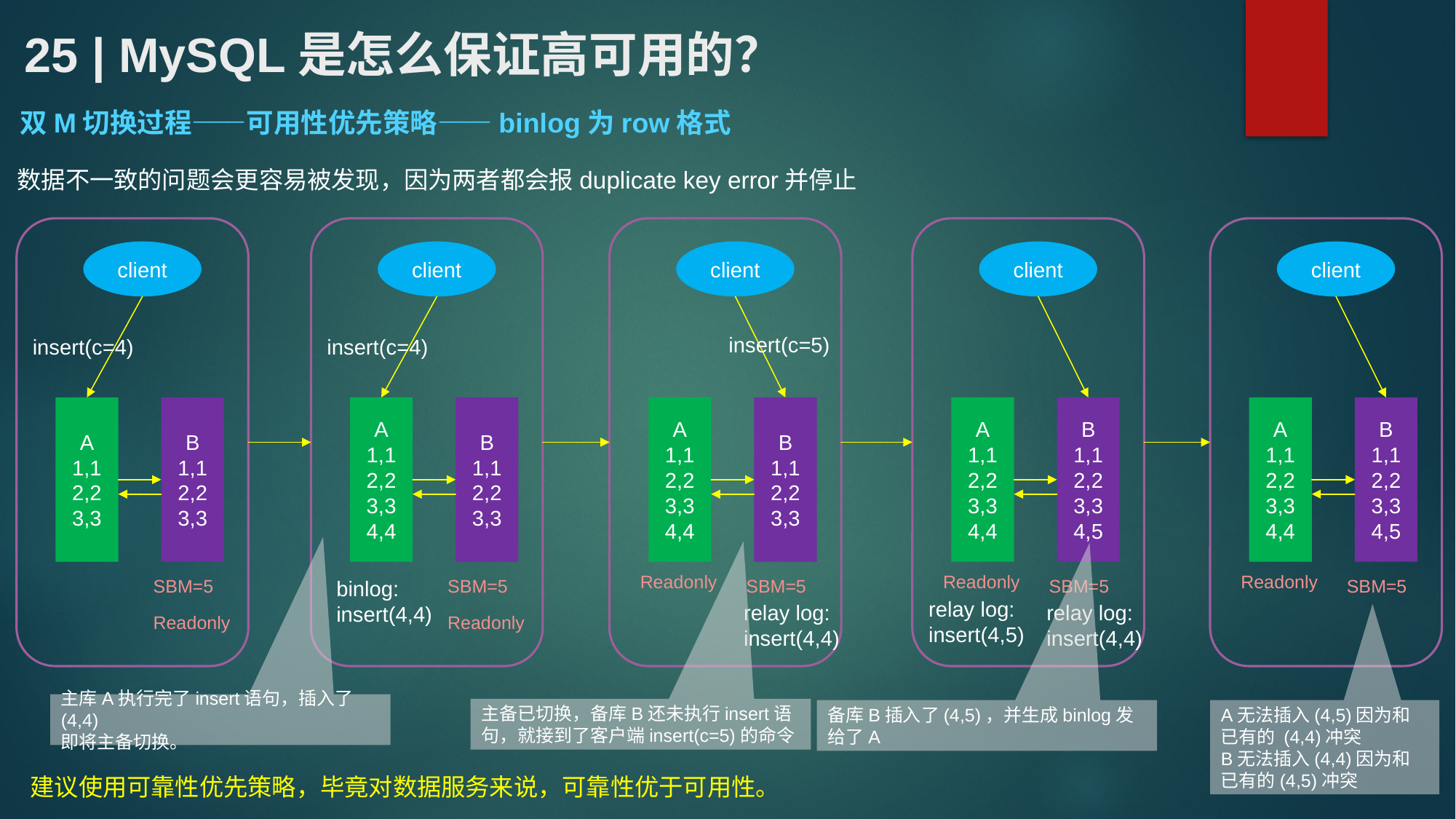

# 25 | MySQL是怎么保证高可用的？
双M切换过程——可用性优先策略——binlog为row格式
数据不一致的问题会更容易被发现，因为两者都会报duplicate key error并停止

client
client
client
client
client
insert(c=5)
insert(c=4)
insert(c=4)
A
1,1
2,2
3,3
B
1,1
2,2
3,3
A
1,1
2,2
3,3
4,4
B
1,1
2,2
3,3
A
1,1
2,2
3,3
4,4
B
1,1
2,2
3,3
A
1,1
2,2
3,3
4,4
B
1,1
2,2
3,3
4,5
A
1,1
2,2
3,3
4,4
B
1,1
2,2
3,3
4,5
Readonly
Readonly
Readonly
SBM=5
SBM=5
SBM=5
SBM=5
SBM=5
binlog:
insert(4,4)
relay log:
insert(4,5)
relay log:
insert(4,4)
relay log:
insert(4,4)
Readonly
Readonly
主库A执行完了insert语句，插入了(4,4)
即将主备切换。
主备已切换，备库B还未执行insert语句，就接到了客户端insert(c=5)的命令
备库B插入了(4,5)，并生成binlog发给了A
A无法插入(4,5)因为和已有的 (4,4)冲突
B无法插入(4,4)因为和已有的(4,5)冲突
建议使用可靠性优先策略，毕竟对数据服务来说，可靠性优于可用性。